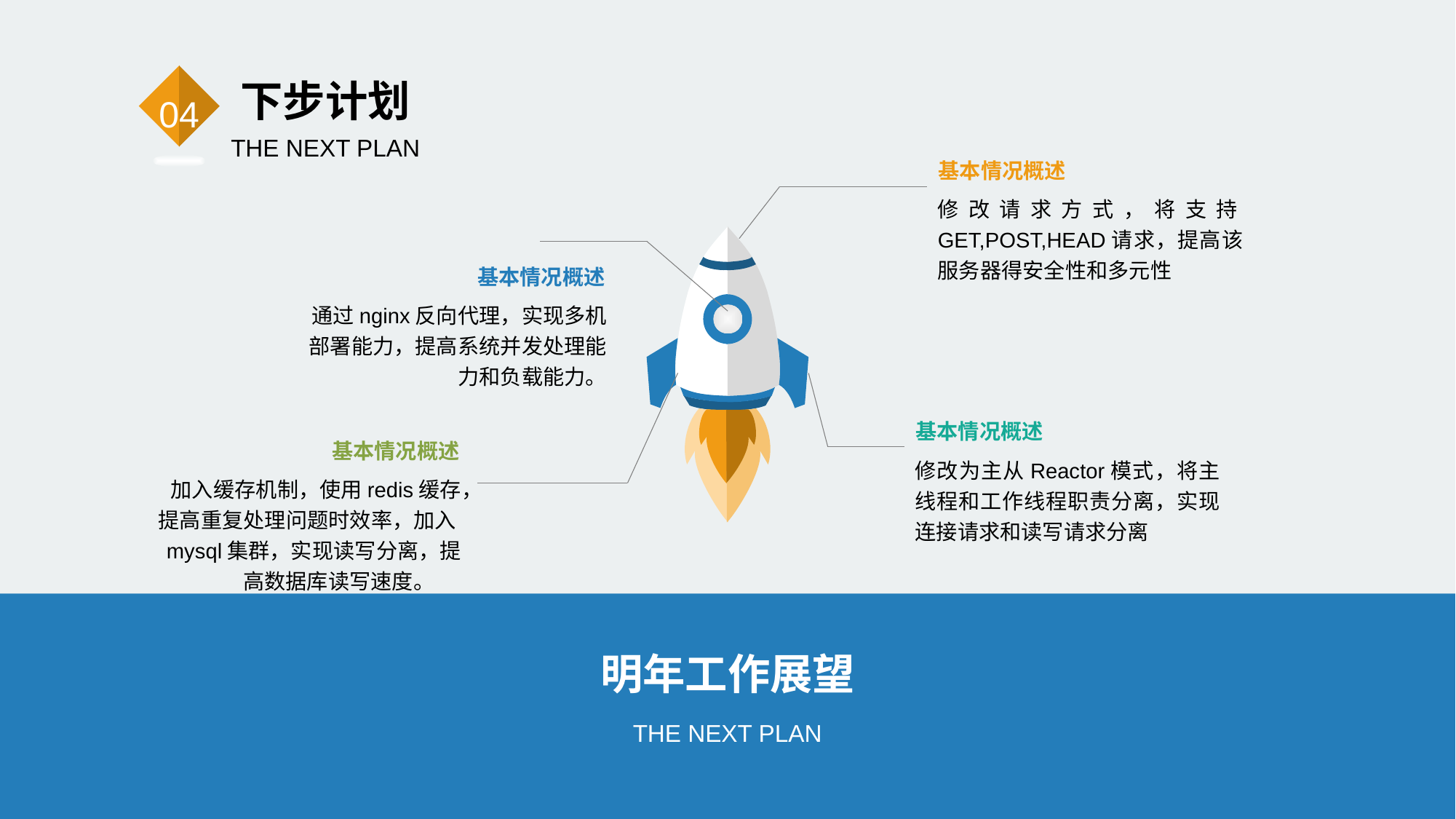

下步计划
04

THE NEXT PLAN
基本情况概述
修改请求方式，将支持GET,POST,HEAD请求，提高该服务器得安全性和多元性

基本情况概述
通过nginx反向代理，实现多机部署能力，提高系统并发处理能力和负载能力。
基本情况概述
修改为主从Reactor模式，将主线程和工作线程职责分离，实现连接请求和读写请求分离
基本情况概述
加入缓存机制，使用redis缓存，提高重复处理问题时效率，加入mysql集群，实现读写分离，提高数据库读写速度。

明年工作展望
THE NEXT PLAN